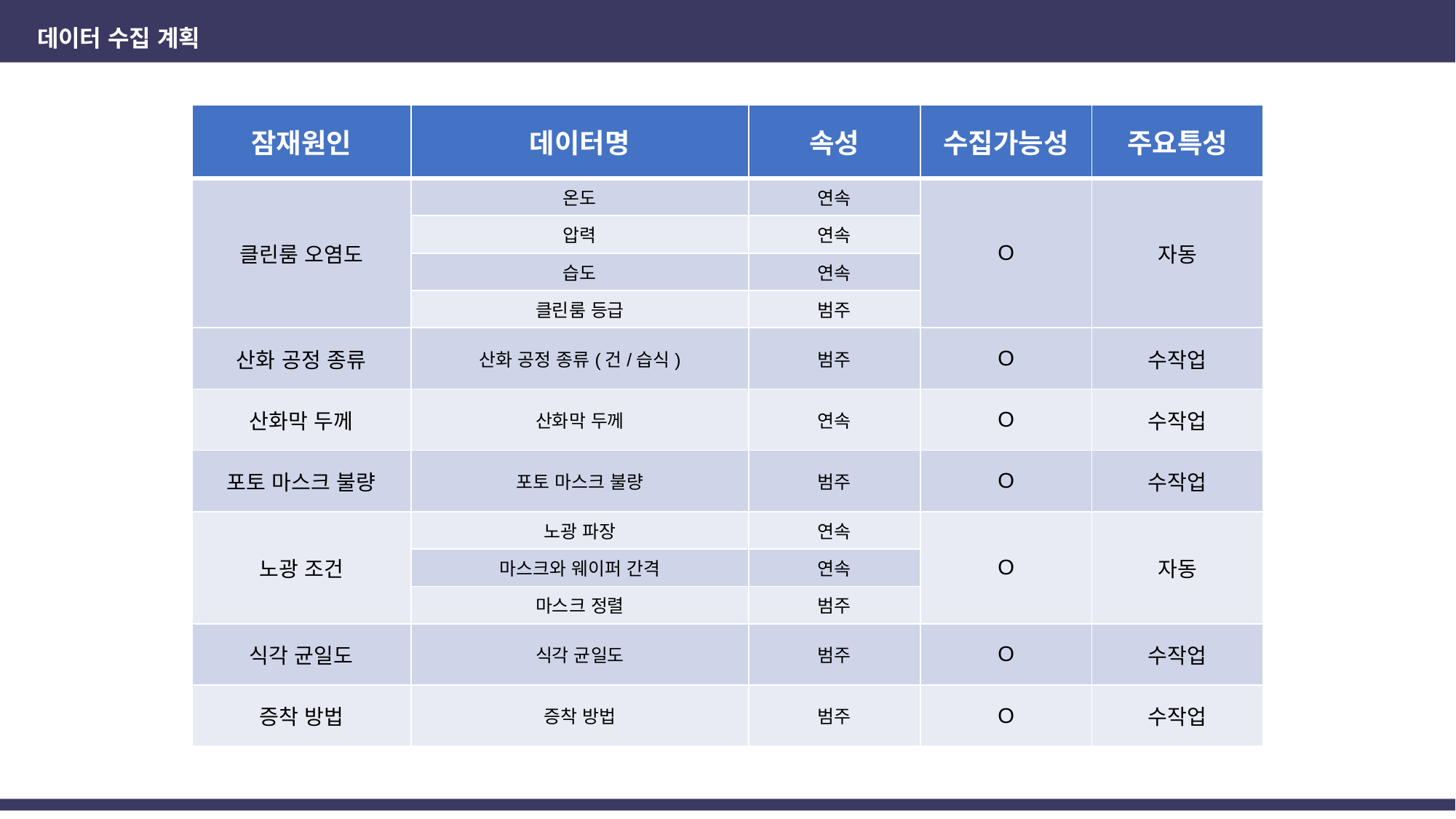

데이터 수집 계획
| 잠재원인 | 데이터명 | 속성 | 수집가능성 | 주요특성 |
| --- | --- | --- | --- | --- |
| 클린룸 오염도 | 온도 | 연속 | O | 자동 |
|  | 압력 | 연속 |  |  |
|  | 습도 | 연속 |  |  |
|  | 클린룸 등급 | 범주 |  |  |
| 산화 공정 종류 | 산화 공정 종류(건/습식) | 범주 | O | 수작업 |
| 산화막 두께 | 산화막 두께 | 연속 | O | 수작업 |
| 포토 마스크 불량 | 포토 마스크 불량 | 범주 | O | 수작업 |
| 노광 조건 | 노광 파장 | 연속 | O | 자동 |
|  | 마스크와 웨이퍼 간격 | 연속 |  |  |
|  | 마스크 정렬 | 범주 |  |  |
| 식각 균일도 | 식각 균일도 | 범주 | O | 수작업 |
| 증착 방법 | 증착 방법 | 범주 | O | 수작업 |